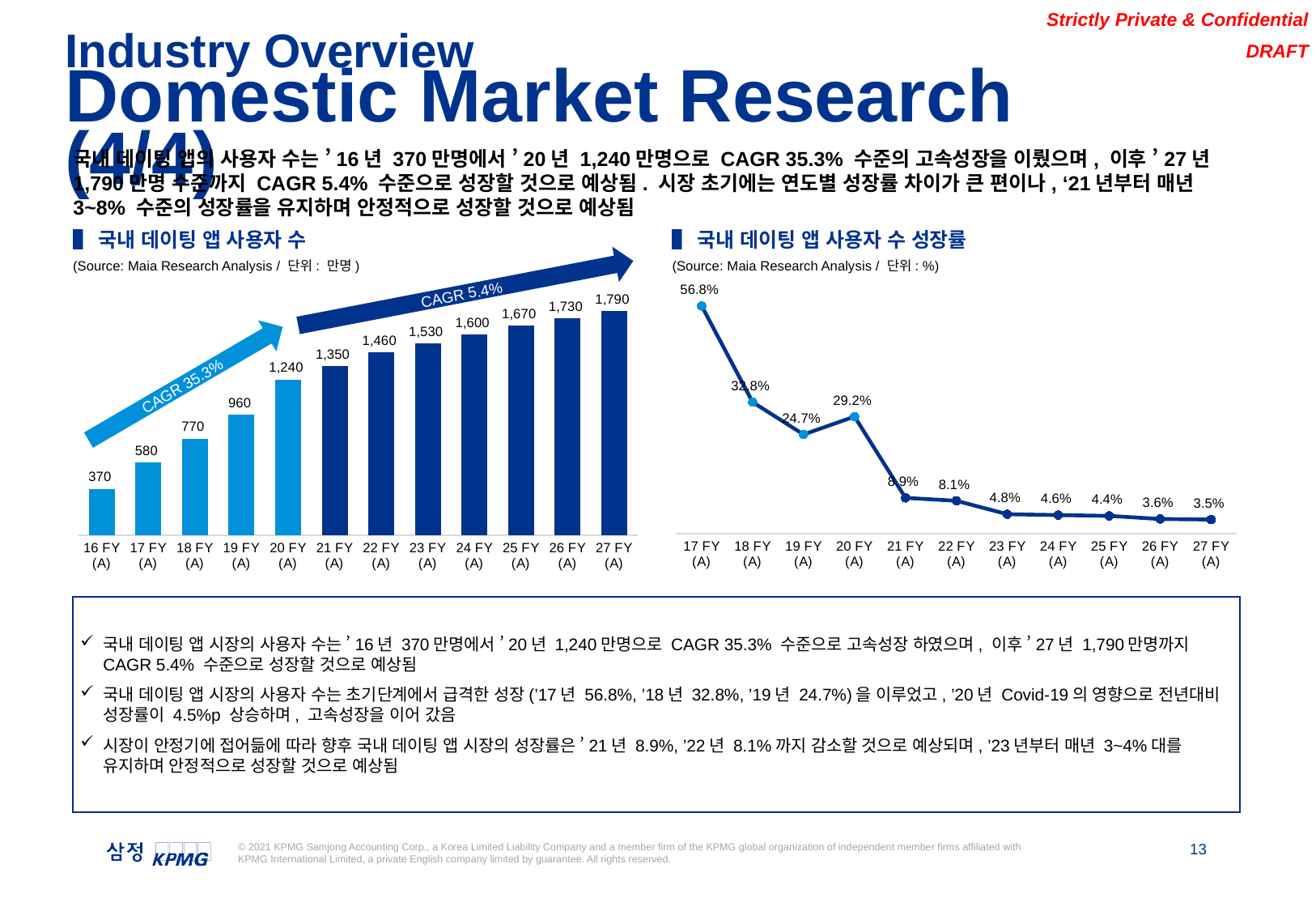

Industry Overview
Domestic Market Research (4/4)
국내 데이팅 앱의 사용자 수는 ’16년 370만명에서 ’20년 1,240만명으로 CAGR 35.3% 수준의 고속성장을 이뤘으며, 이후 ’27년 1,790만명 수준까지 CAGR 5.4% 수준으로 성장할 것으로 예상됨. 시장 초기에는 연도별 성장률 차이가 큰 편이나, ‘21년부터 매년 3~8% 수준의 성장률을 유지하며 안정적으로 성장할 것으로 예상됨
▌국내 데이팅 앱 사용자 수
▌국내 데이팅 앱 사용자 수 성장률
(Source: Maia Research Analysis / 단위: 만명)
(Source: Maia Research Analysis / 단위: %)

### Chart

| Category | 사용자 수 |
|---|---|
| 16 | 370.0 |
| 17 | 580.0 |
| 18 | 770.0 |
| 19 | 960.0 |
| 20 | 1240.0 |
| 21 | 1350.0 |
| 22 | 1460.0 |
| 23 | 1530.0 |
| 24 | 1600.0 |
| 25 | 1670.0 |
| 26 | 1730.0 |
| 27 | 1790.0 |

### Chart

| Category | Growth Rate |
|---|---|
| 17 | 0.5675675675675675 |
| 18 | 0.3275862068965518 |
| 19 | 0.24675324675324672 |
| 20 | 0.29166666666666674 |
| 21 | 0.08870967741935476 |
| 22 | 0.08148148148148149 |
| 23 | 0.047945205479452024 |
| 24 | 0.045751633986928164 |
| 25 | 0.043749999999999956 |
| 26 | 0.03592814371257491 |
| 27 | 0.034682080924855585 |
CAGR 5.4%
CAGR 35.3%
국내 데이팅 앱 시장의 사용자 수는 ’16년 370만명에서 ’20년 1,240만명으로 CAGR 35.3% 수준으로 고속성장 하였으며, 이후 ’27년 1,790만명까지 CAGR 5.4% 수준으로 성장할 것으로 예상됨
국내 데이팅 앱 시장의 사용자 수는 초기단계에서 급격한 성장(’17년 56.8%, ’18년 32.8%, ’19년 24.7%)을 이루었고, ’20년 Covid-19의 영향으로 전년대비 성장률이 4.5%p 상승하며, 고속성장을 이어 갔음
시장이 안정기에 접어듦에 따라 향후 국내 데이팅 앱 시장의 성장률은 ’21년 8.9%, ’22년 8.1%까지 감소할 것으로 예상되며, ’23년부터 매년 3~4%대를 유지하며 안정적으로 성장할 것으로 예상됨